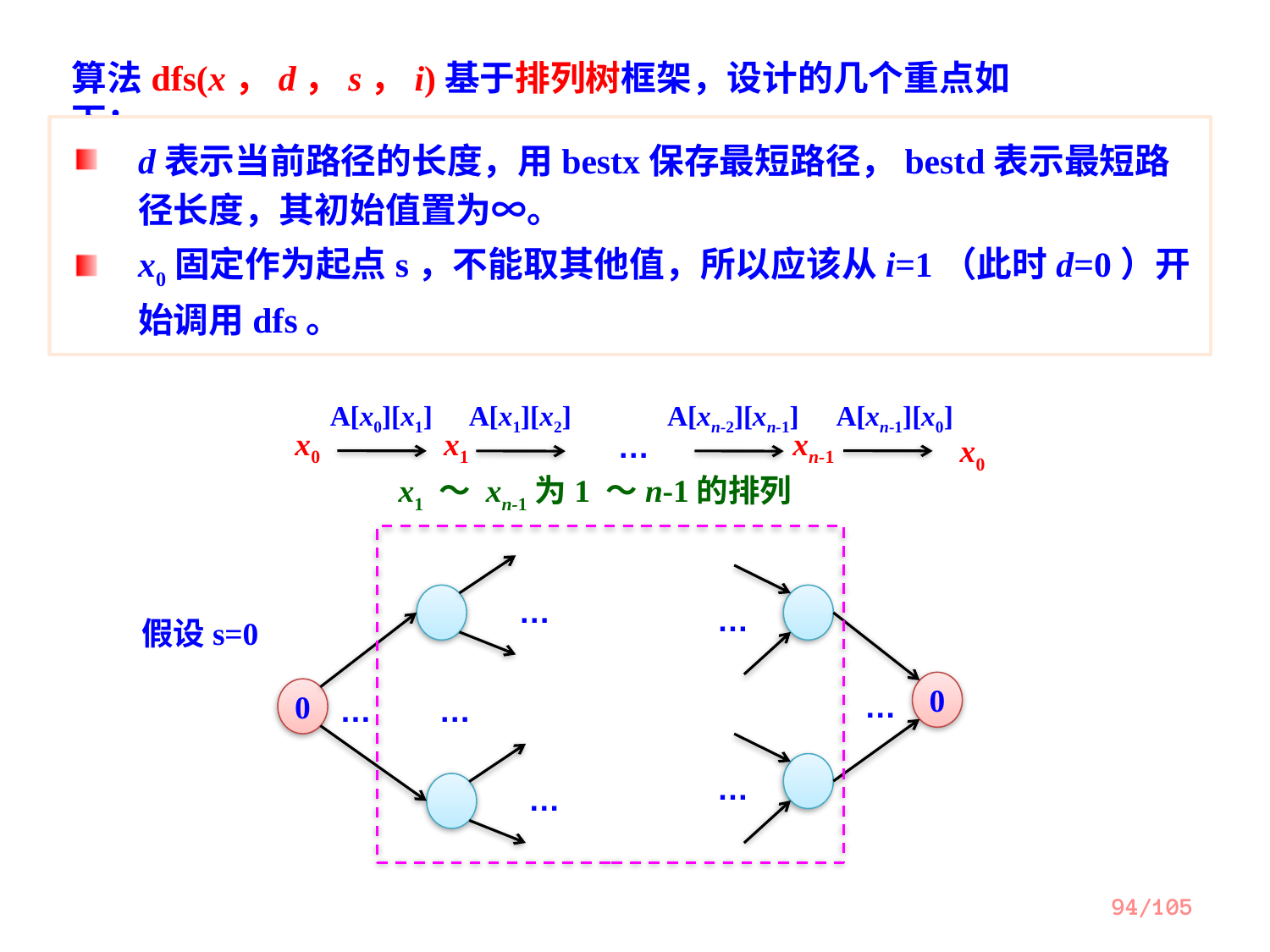

算法dfs(x，d，s，i)基于排列树框架，设计的几个重点如下：
d表示当前路径的长度，用bestx保存最短路径，bestd表示最短路径长度，其初始值置为∞。
x0固定作为起点s，不能取其他值，所以应该从i=1（此时d=0）开始调用dfs。
A[x0][x1]
A[x1][x2]
A[xn-2][xn-1]
A[xn-1][x0]
…
x0
x1
xn-1
x0
x1 ～ xn-1为1 ～n-1的排列

…

…
假设s=0
0
0
…
…
…

…

…
94/105